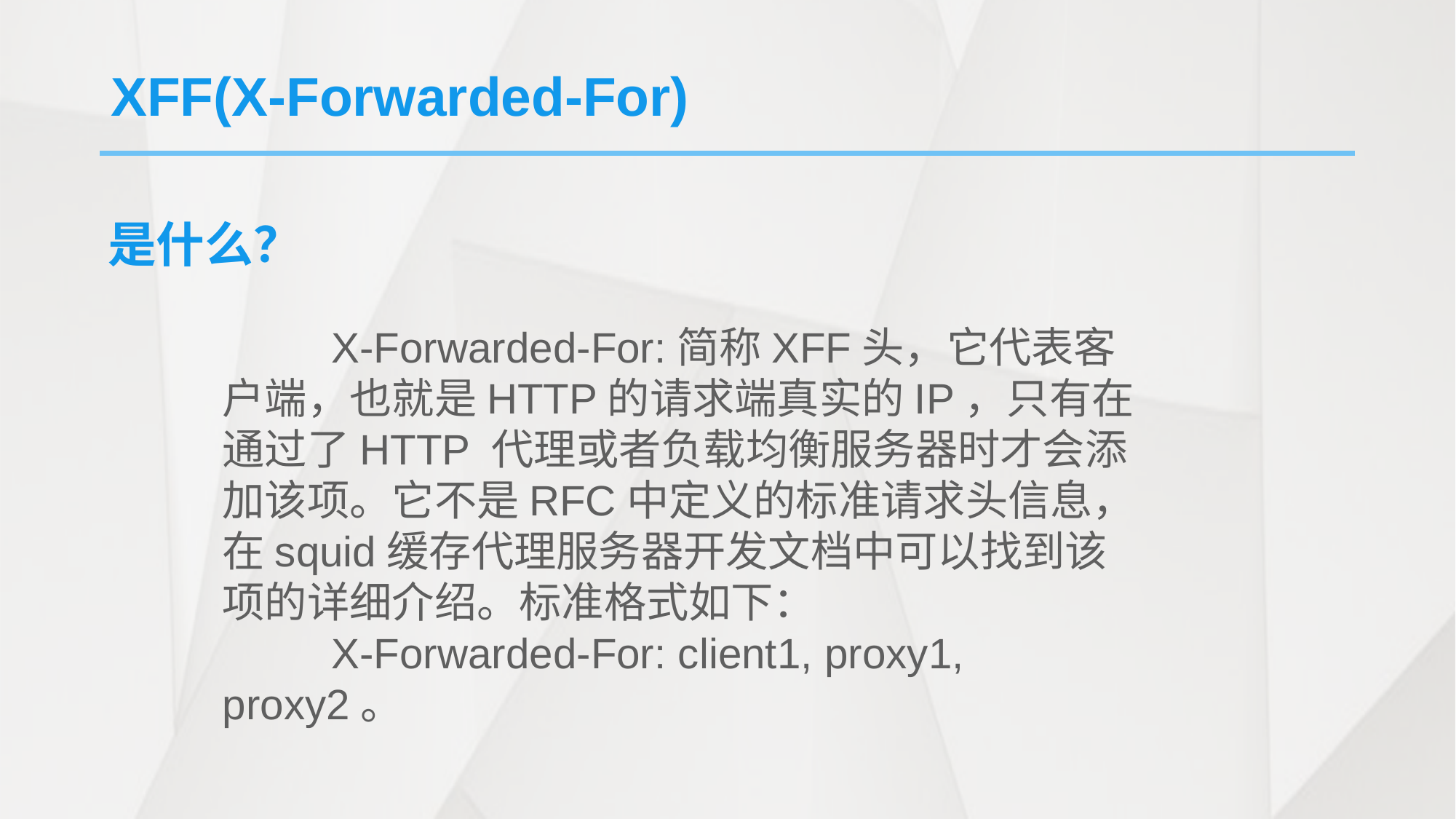

XFF(X-Forwarded-For)
是什么？
	X-Forwarded-For:简称XFF头，它代表客户端，也就是HTTP的请求端真实的IP，只有在通过了HTTP 代理或者负载均衡服务器时才会添加该项。它不是RFC中定义的标准请求头信息，在squid缓存代理服务器开发文档中可以找到该项的详细介绍。标准格式如下：
	X-Forwarded-For: client1, proxy1, proxy2。